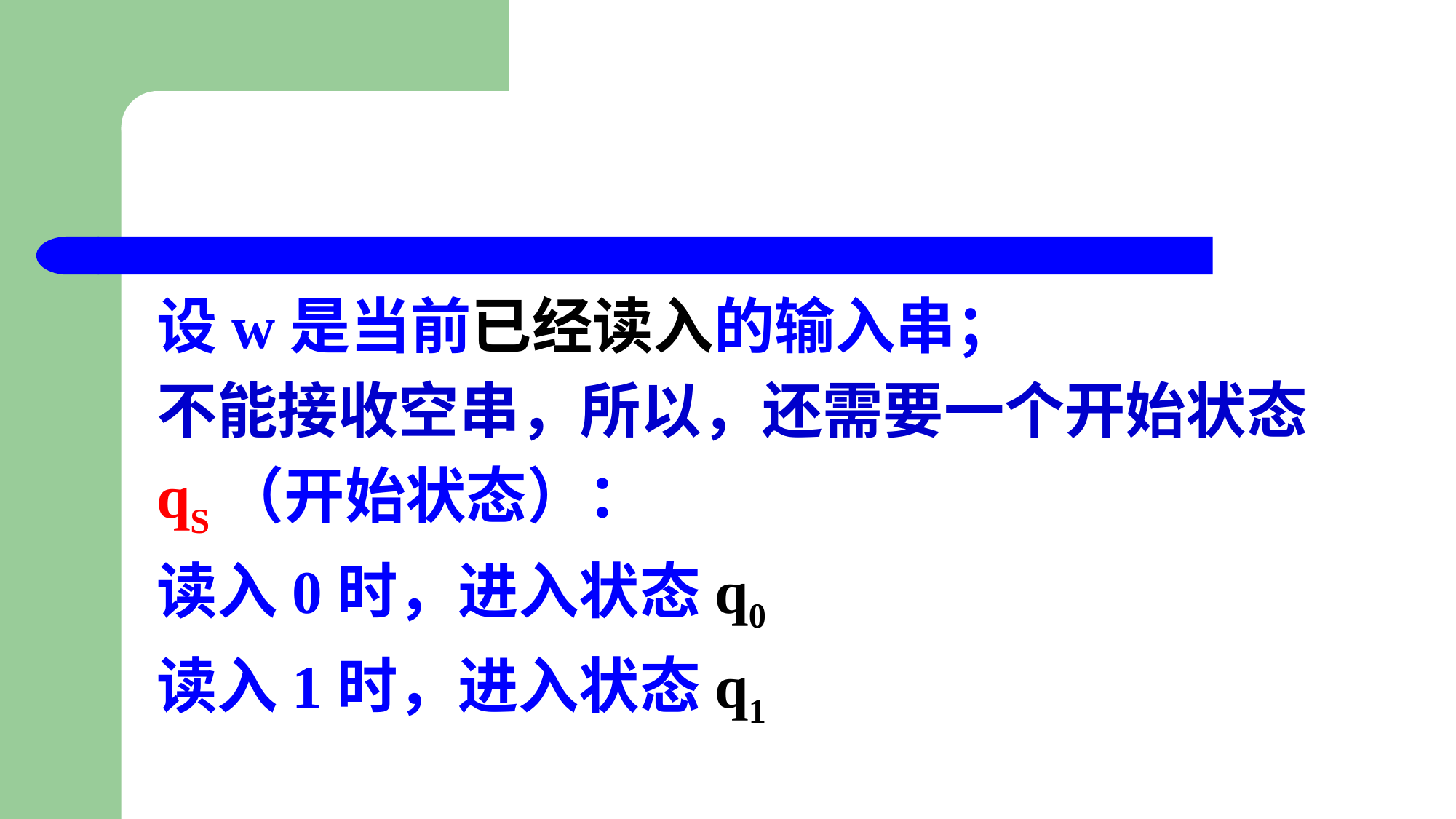

#
设w是当前已经读入的输入串；
不能接收空串，所以，还需要一个开始状态
qS（开始状态）：
读入0时，进入状态q0
读入1时，进入状态q1